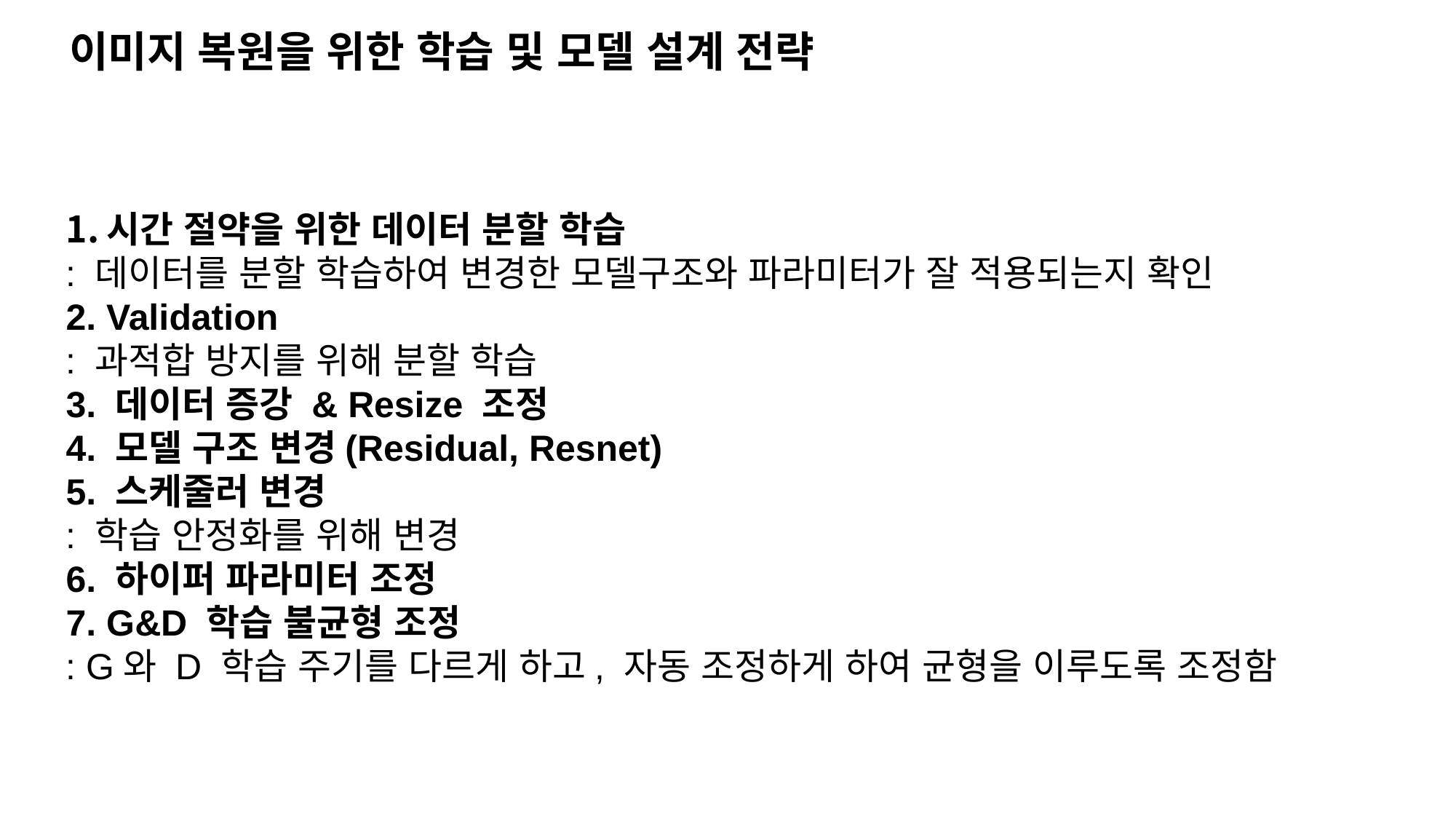

이미지 복원을 위한 학습 및 모델 설계 전략
시간 절약을 위한 데이터 분할 학습
: 데이터를 분할 학습하여 변경한 모델구조와 파라미터가 잘 적용되는지 확인
2. Validation
: 과적합 방지를 위해 분할 학습
3. 데이터 증강 & Resize 조정
4. 모델 구조 변경(Residual, Resnet)
5. 스케줄러 변경
: 학습 안정화를 위해 변경
6. 하이퍼 파라미터 조정
7. G&D 학습 불균형 조정
: G와 D 학습 주기를 다르게 하고, 자동 조정하게 하여 균형을 이루도록 조정함